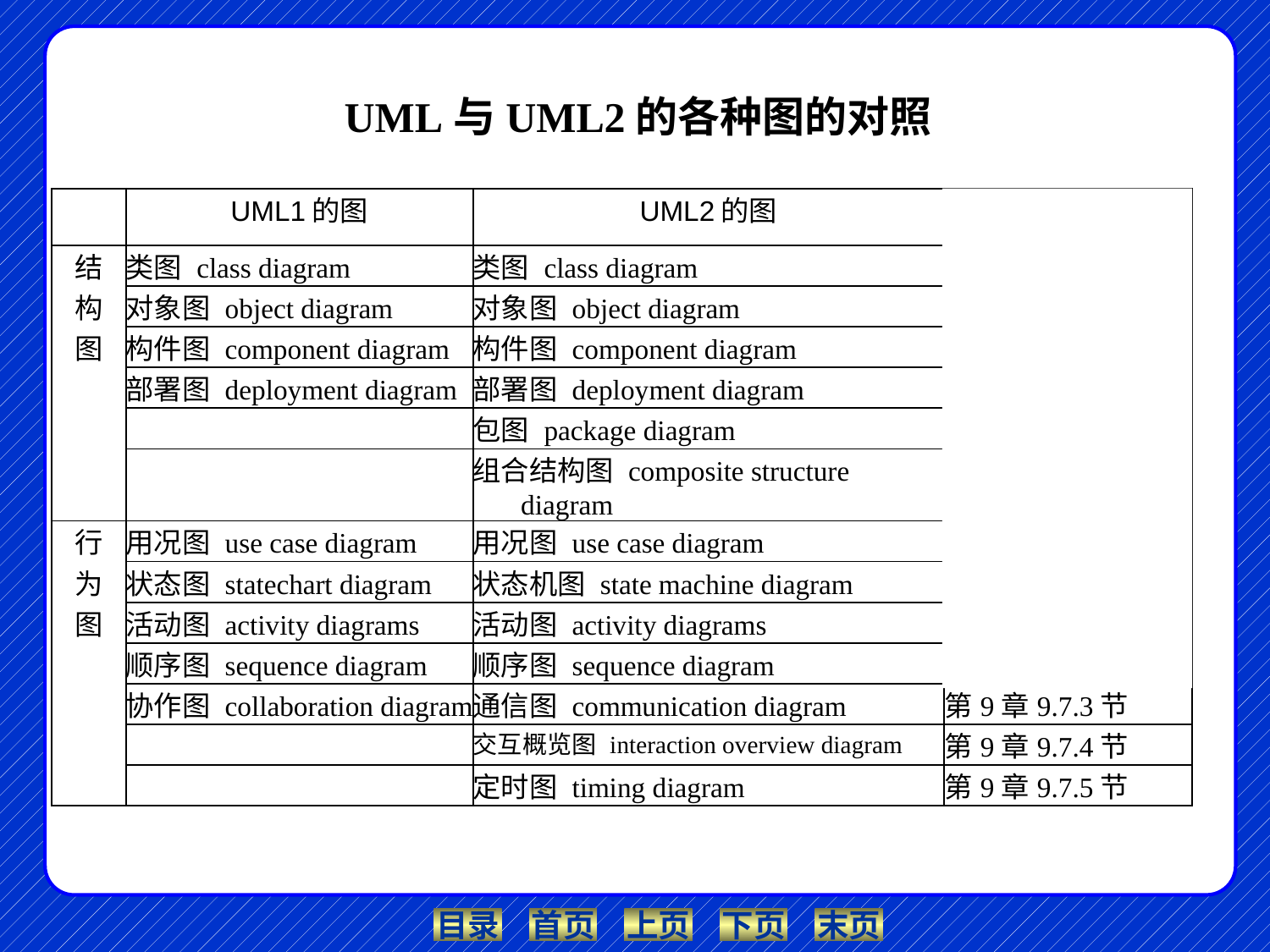

115
 UML与UML2的各种图的对照
|  | UML1的图 | UML2的图 | 详见 |
| --- | --- | --- | --- |
| 结 构 图 | 类图 class diagram | 类图 class diagram | 第6章~第8章 |
|  | 对象图 object diagram | 对象图 object diagram | 第9章9.7.1节 |
|  | 构件图 component diagram | 构件图 component diagram | 第9章9.6节 |
|  | 部署图 deployment diagram | 部署图 deployment diagram | 第9章9.7.6节 |
|  |  | 包图 package diagram | 第9章9.2节 |
|  |  | 组合结构图 composite structure diagram | 第9章9.7.2节 |
| 行 为 图 | 用况图 use case diagram | 用况图 use case diagram | 第5章5.5节 |
|  | 状态图 statechart diagram | 状态机图 state machine diagram | 第9章9.5节 |
|  | 活动图 activity diagrams | 活动图 activity diagrams | 第9章9.4节 |
|  | 顺序图 sequence diagram | 顺序图 sequence diagram | 第9章9.3节 |
|  | 协作图 collaboration diagram | 通信图 communication diagram | 第9章9.7.3节 |
|  |  | 交互概览图 interaction overview diagram | 第9章9.7.4节 |
|  |  | 定时图 timing diagram | 第9章9.7.5节 |